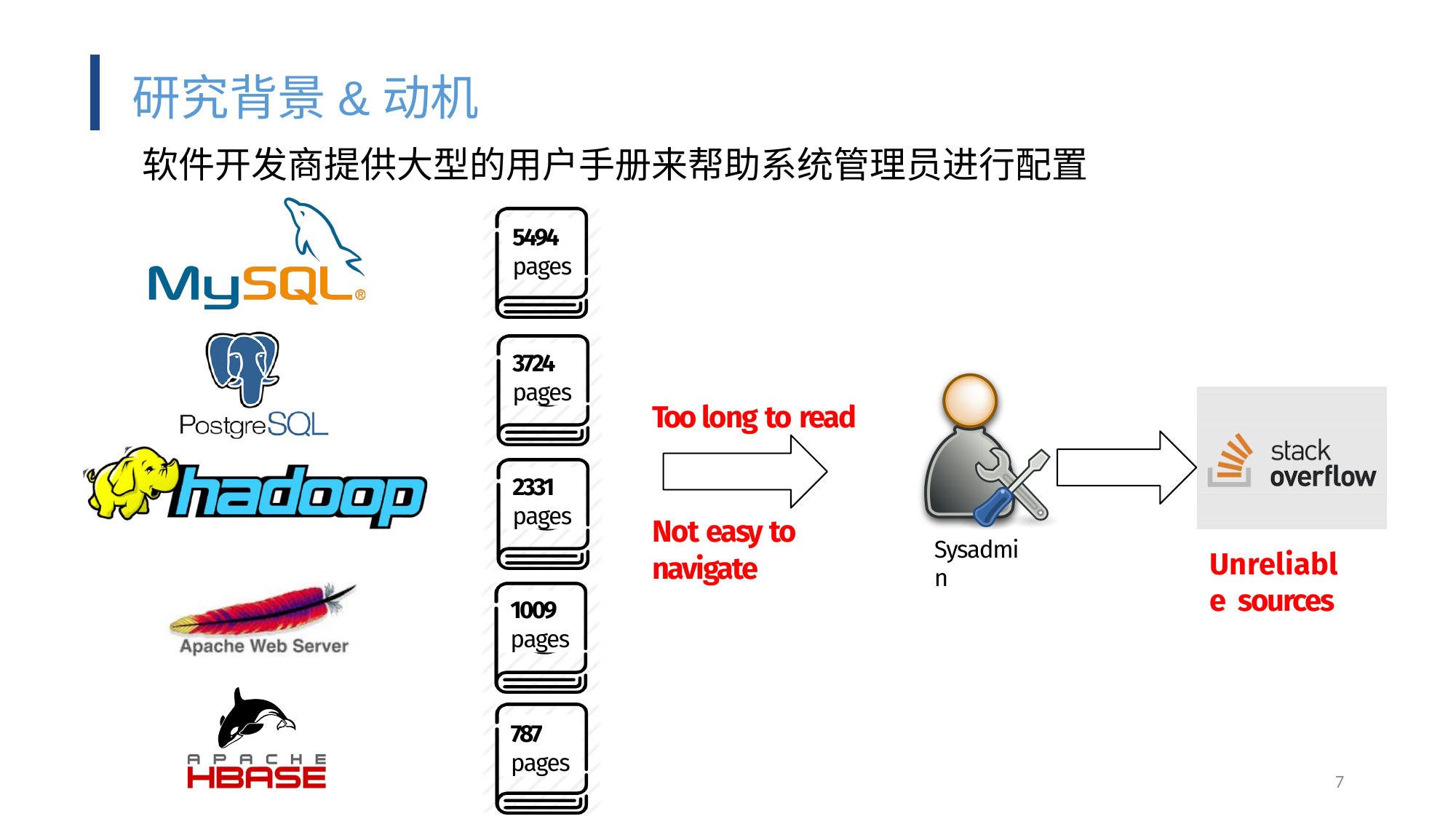

研究背景&动机
软件开发商提供大型的用户手册来帮助系统管理员进行配置

5494
pages

3724
pages

Too long to read

2331
pages
Not easy to navigate
Sysadmin
Unreliable  sources

1009
pages

787
pages
7